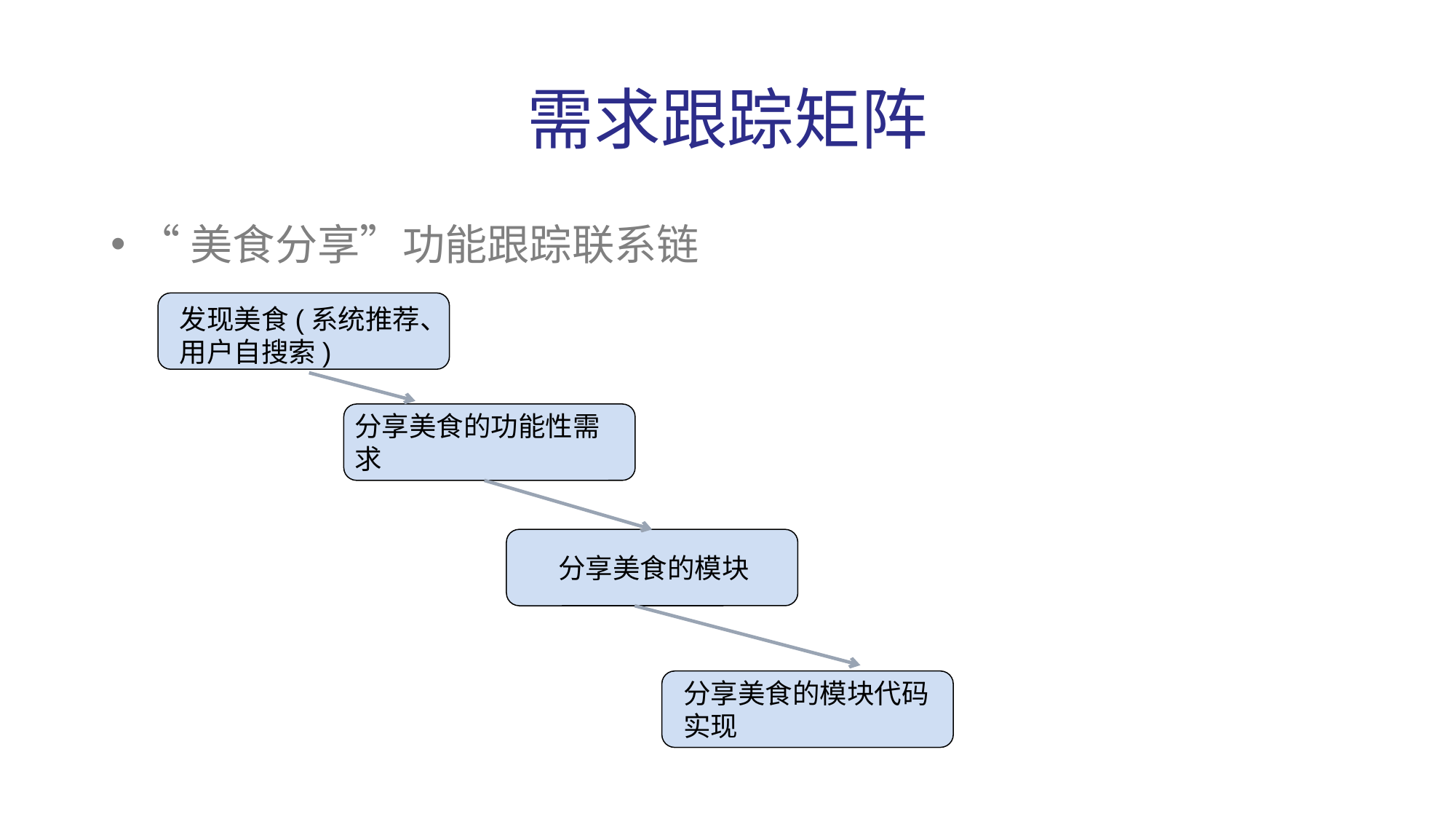

需求跟踪矩阵
“美食分享”功能跟踪联系链

发现美食(系统推荐、用户自搜索)
分享美食的功能性需求

分享美食的模块

分享美食的模块代码实现